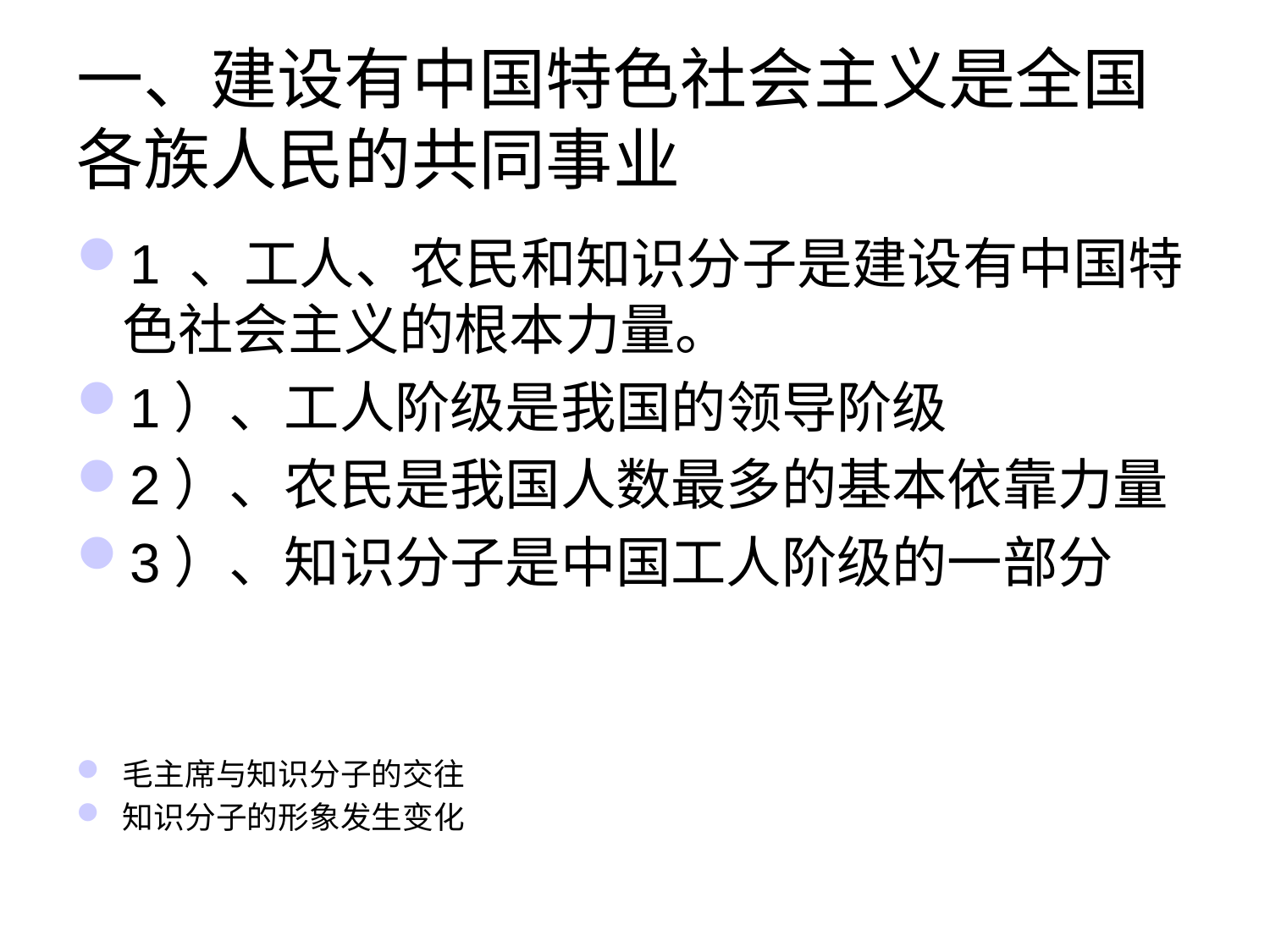

# 一、建设有中国特色社会主义是全国各族人民的共同事业
1 、工人、农民和知识分子是建设有中国特色社会主义的根本力量。
1）、工人阶级是我国的领导阶级
2）、农民是我国人数最多的基本依靠力量
3）、知识分子是中国工人阶级的一部分

毛主席与知识分子的交往
知识分子的形象发生变化